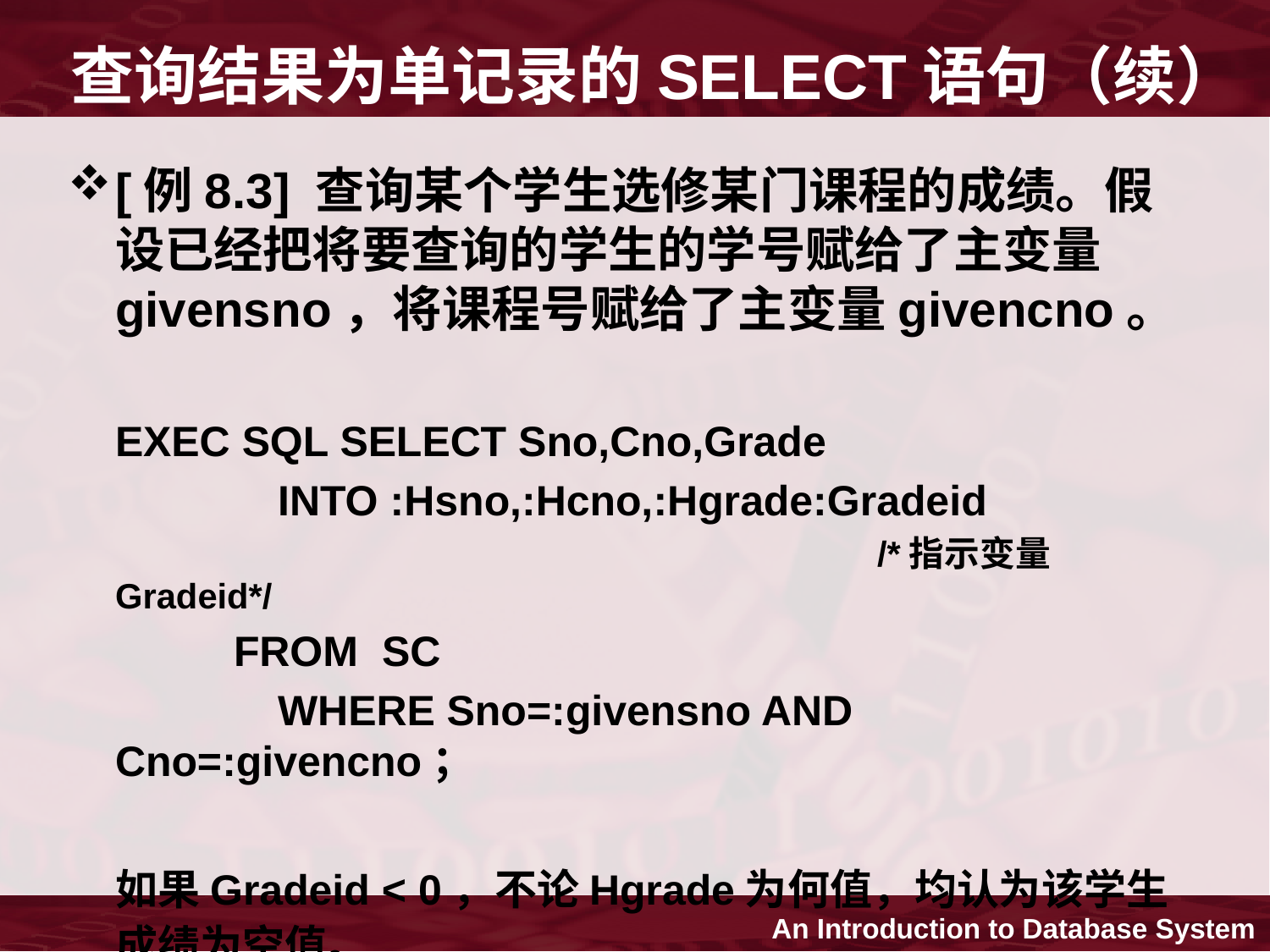

# 查询结果为单记录的SELECT语句（续）
[例8.3] 查询某个学生选修某门课程的成绩。假设已经把将要查询的学生的学号赋给了主变量givensno，将课程号赋给了主变量givencno。

	EXEC SQL SELECT Sno,Cno,Grade
     	   INTO :Hsno,:Hcno,:Hgrade:Gradeid
							/*指示变量Gradeid*/
	          FROM  SC
     	   WHERE Sno=:givensno AND Cno=:givencno；

	如果Gradeid < 0，不论Hgrade为何值，均认为该学生成绩为空值。